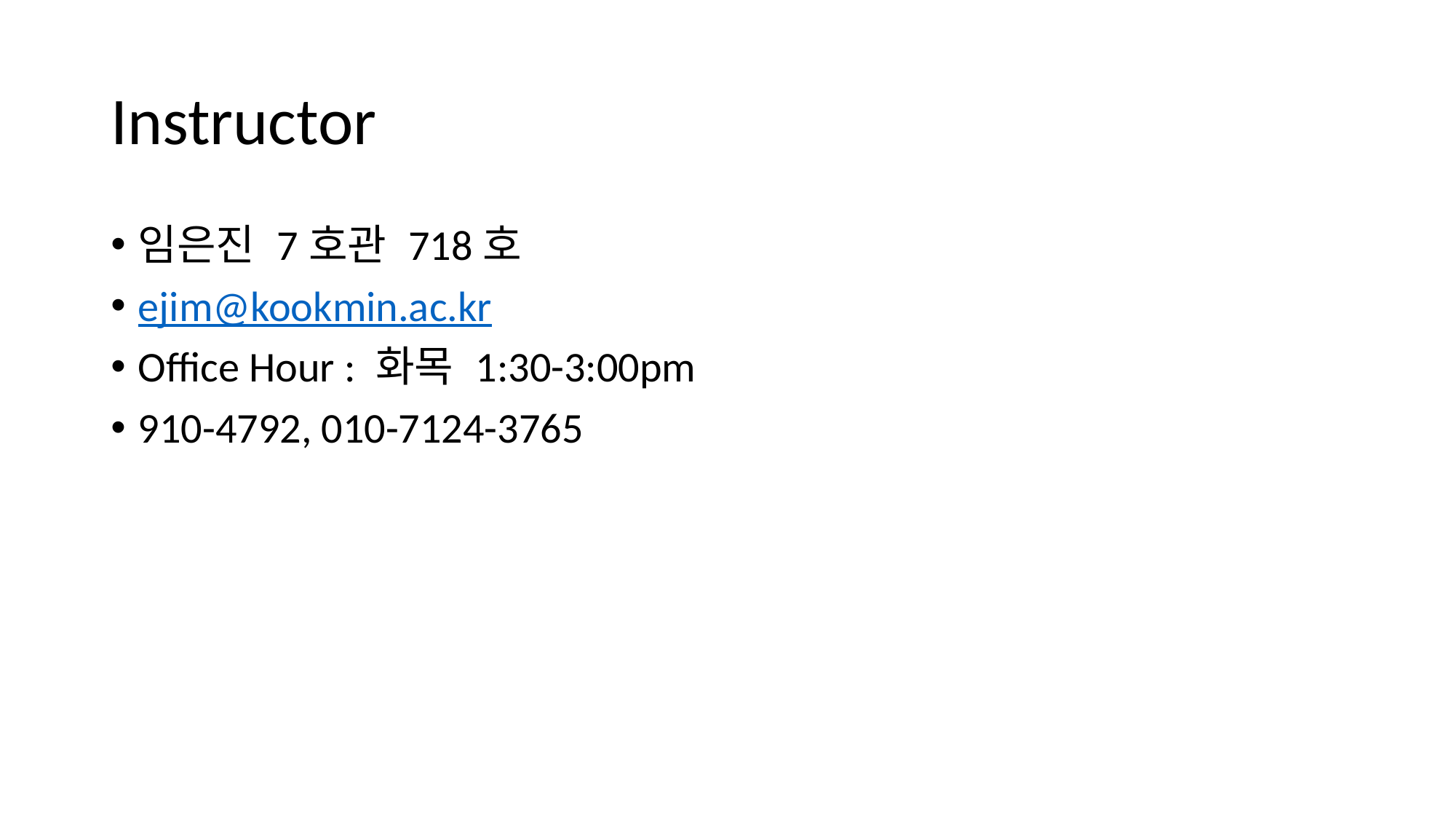

# Instructor
임은진 7호관 718호
ejim@kookmin.ac.kr
Office Hour : 화목 1:30-3:00pm
910-4792, 010-7124-3765